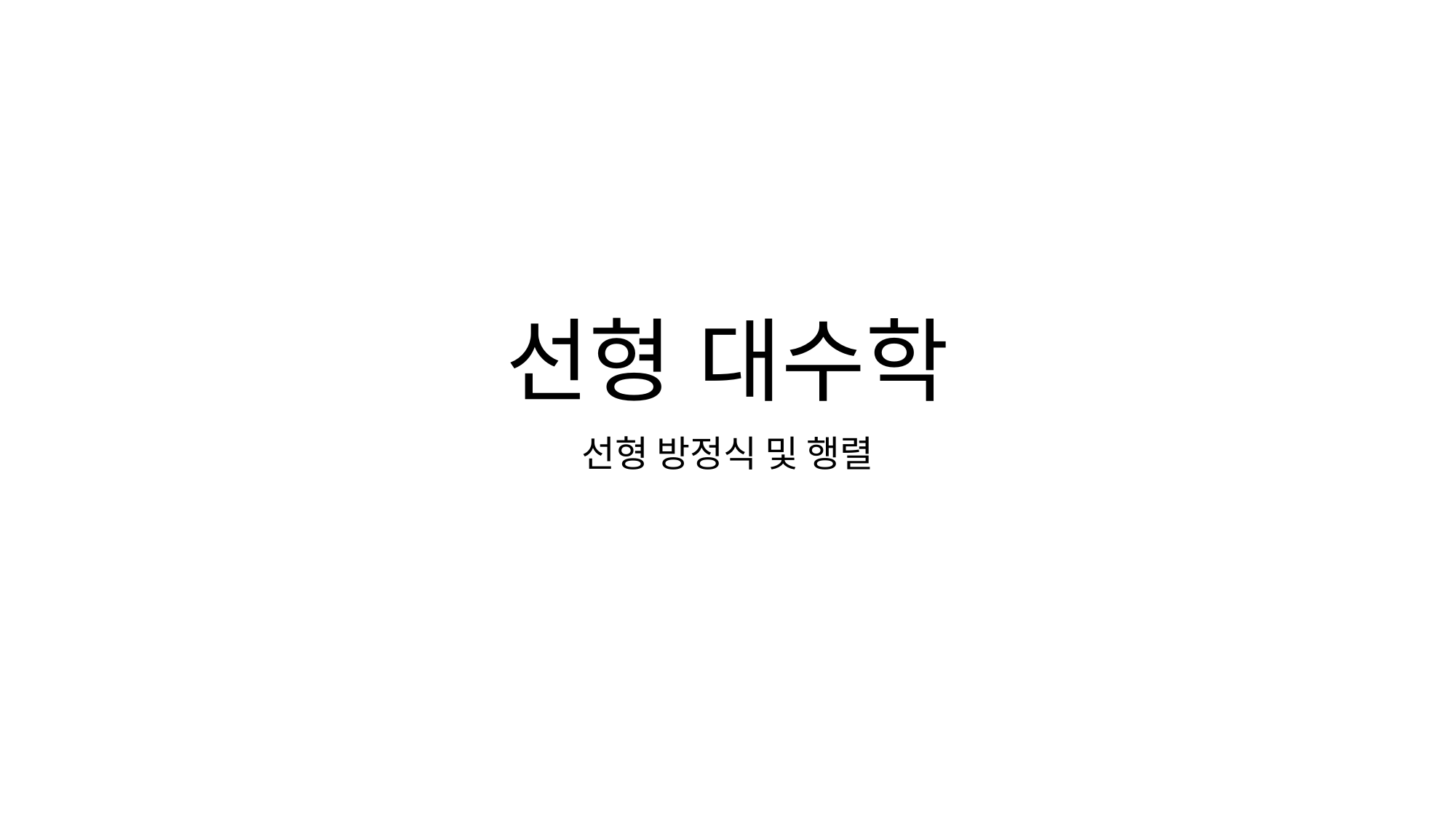

# 선형 대수학
선형 방정식 및 행렬